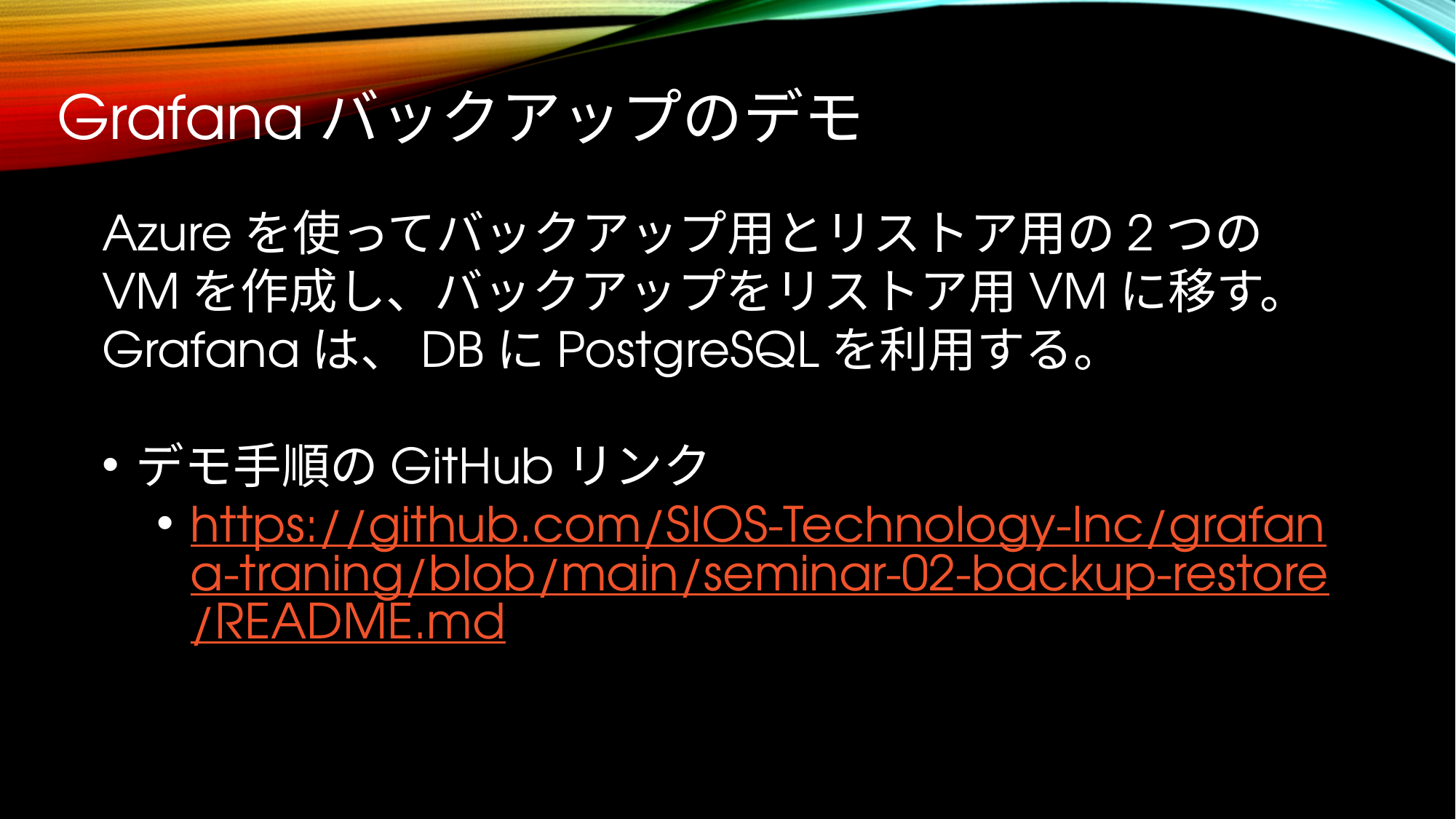

# Grafanaバックアップのデモ
Azureを使ってバックアップ用とリストア用の2つのVMを作成し、バックアップをリストア用VMに移す。
Grafanaは、DBにPostgreSQLを利用する。

デモ手順のGitHubリンク
https://github.com/SIOS-Technology-Inc/grafana-traning/blob/main/seminar-02-backup-restore/README.md